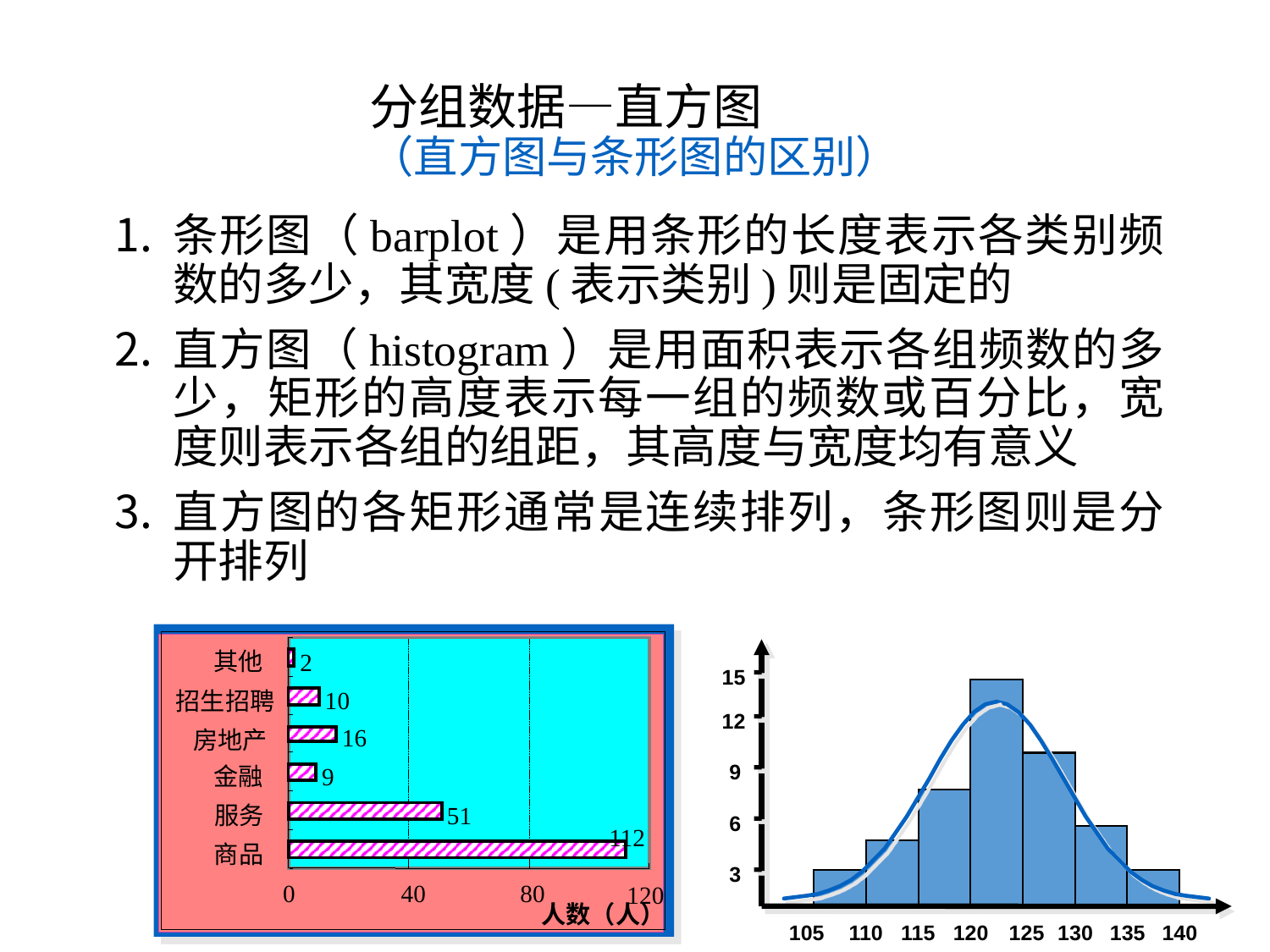

# 分组数据—直方图 （直方图与条形图的区别）
条形图（barplot）是用条形的长度表示各类别频数的多少，其宽度(表示类别)则是固定的
直方图（histogram）是用面积表示各组频数的多少，矩形的高度表示每一组的频数或百分比，宽度则表示各组的组距，其高度与宽度均有意义
直方图的各矩形通常是连续排列，条形图则是分开排列

其他

2

10
招生招聘

16

房地产

9
金融

51
服务

112

商品

40
80
0
120
人数（人）

15

125

12

130
9

120
6

135

115
3

105
110

140